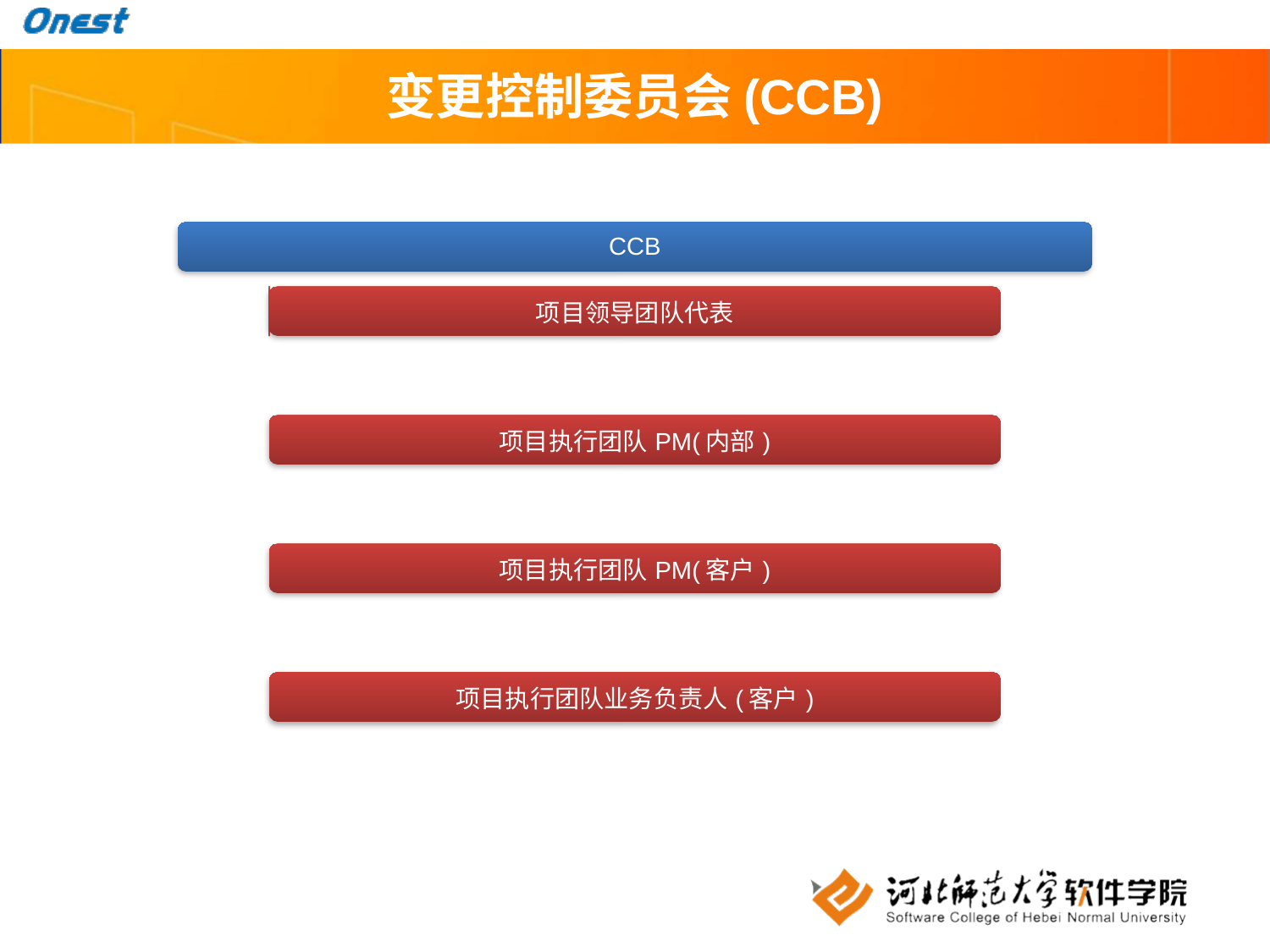

# 变更控制委员会(CCB)
CCB
项目领导团队代表
项目执行团队PM(内部)
项目执行团队PM(客户)
项目执行团队业务负责人(客户)